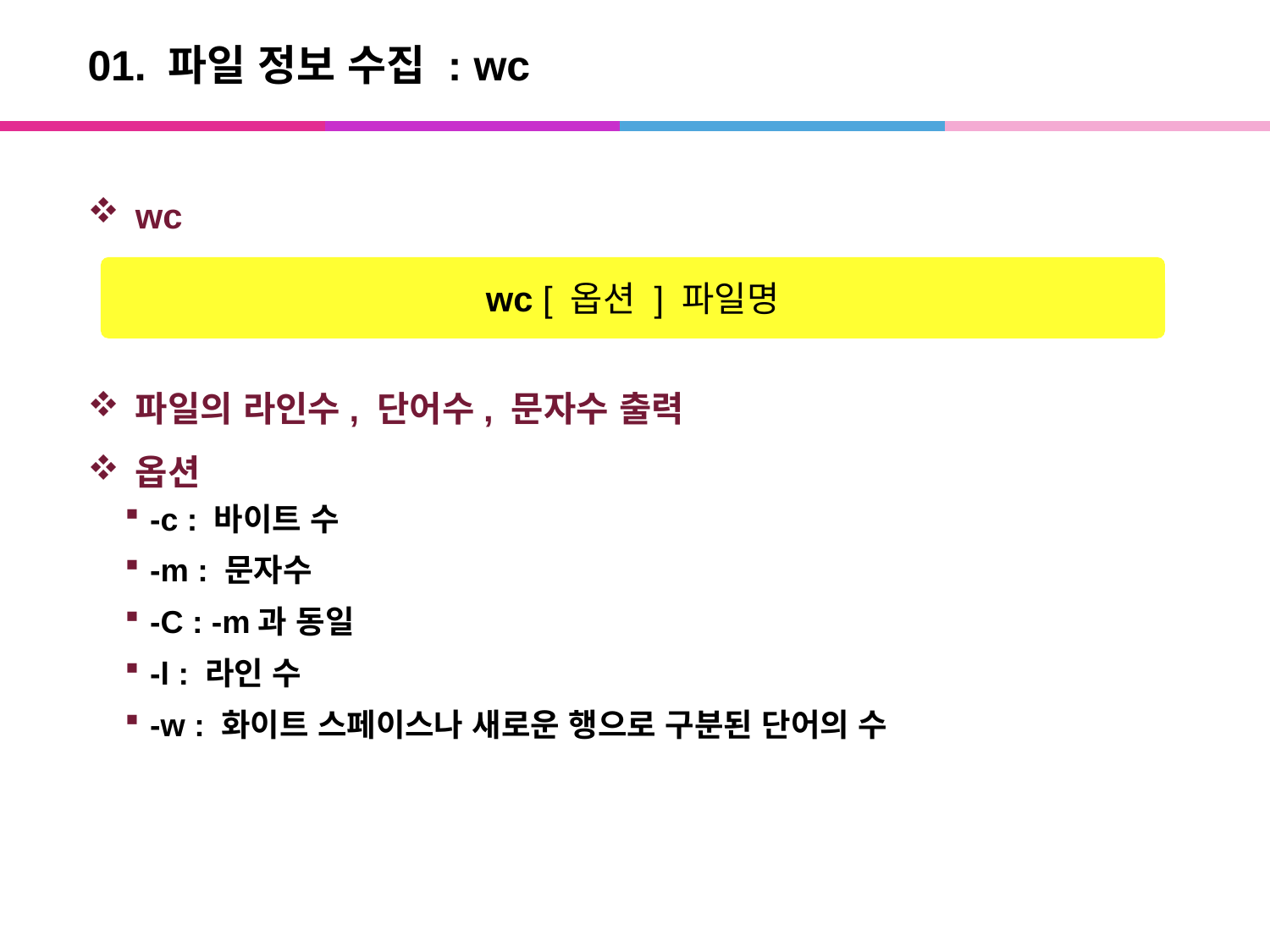

# 01. 파일 정보 수집 : wc
wc

파일의 라인수, 단어수, 문자수 출력
옵션
-c : 바이트 수
-m : 문자수
-C : -m과 동일
-l : 라인 수
-w : 화이트 스페이스나 새로운 행으로 구분된 단어의 수

wc [ 옵션 ] 파일명